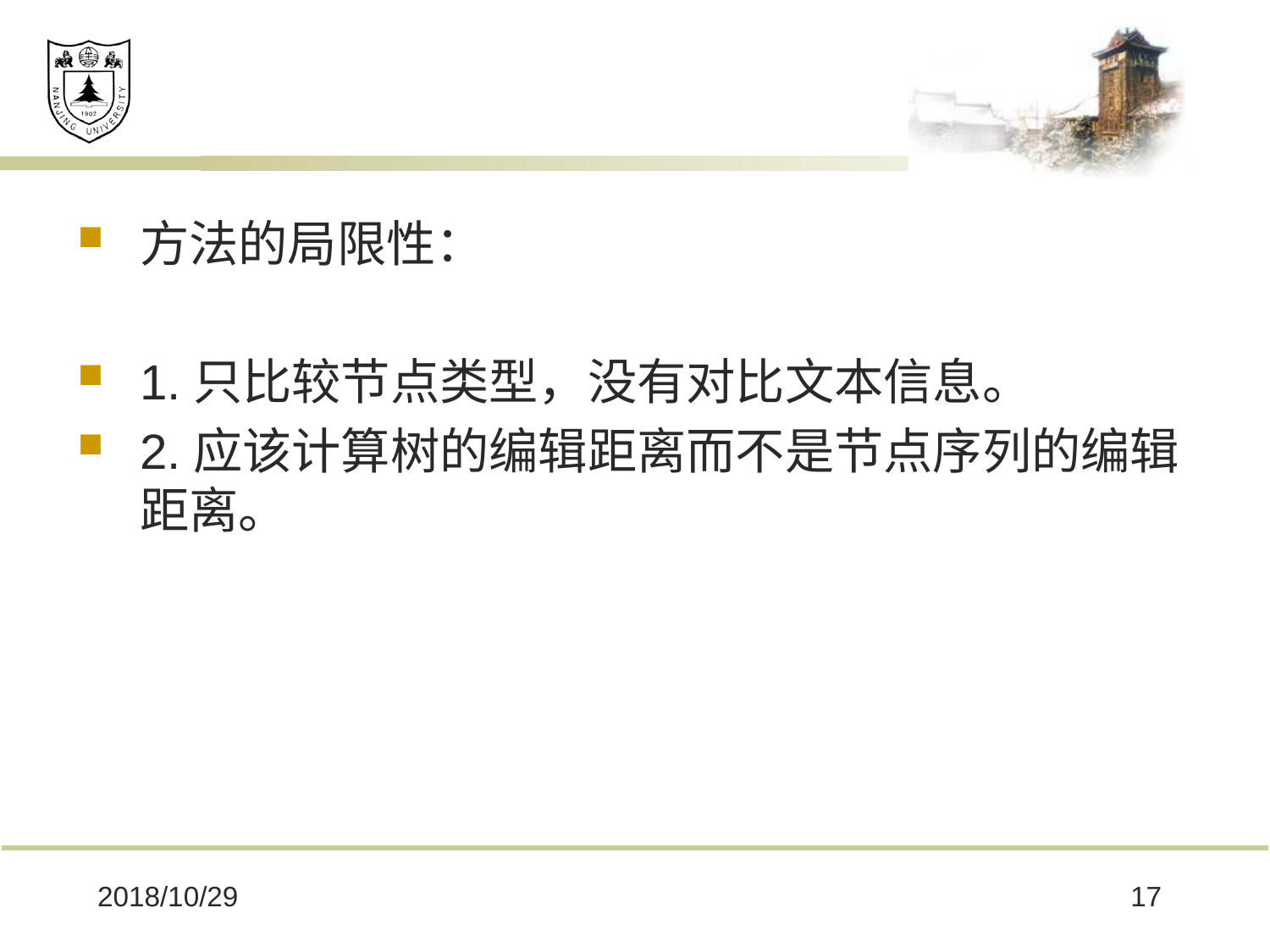

#
方法的局限性：

1.只比较节点类型，没有对比文本信息。
2.应该计算树的编辑距离而不是节点序列的编辑距离。
2018/10/29
17